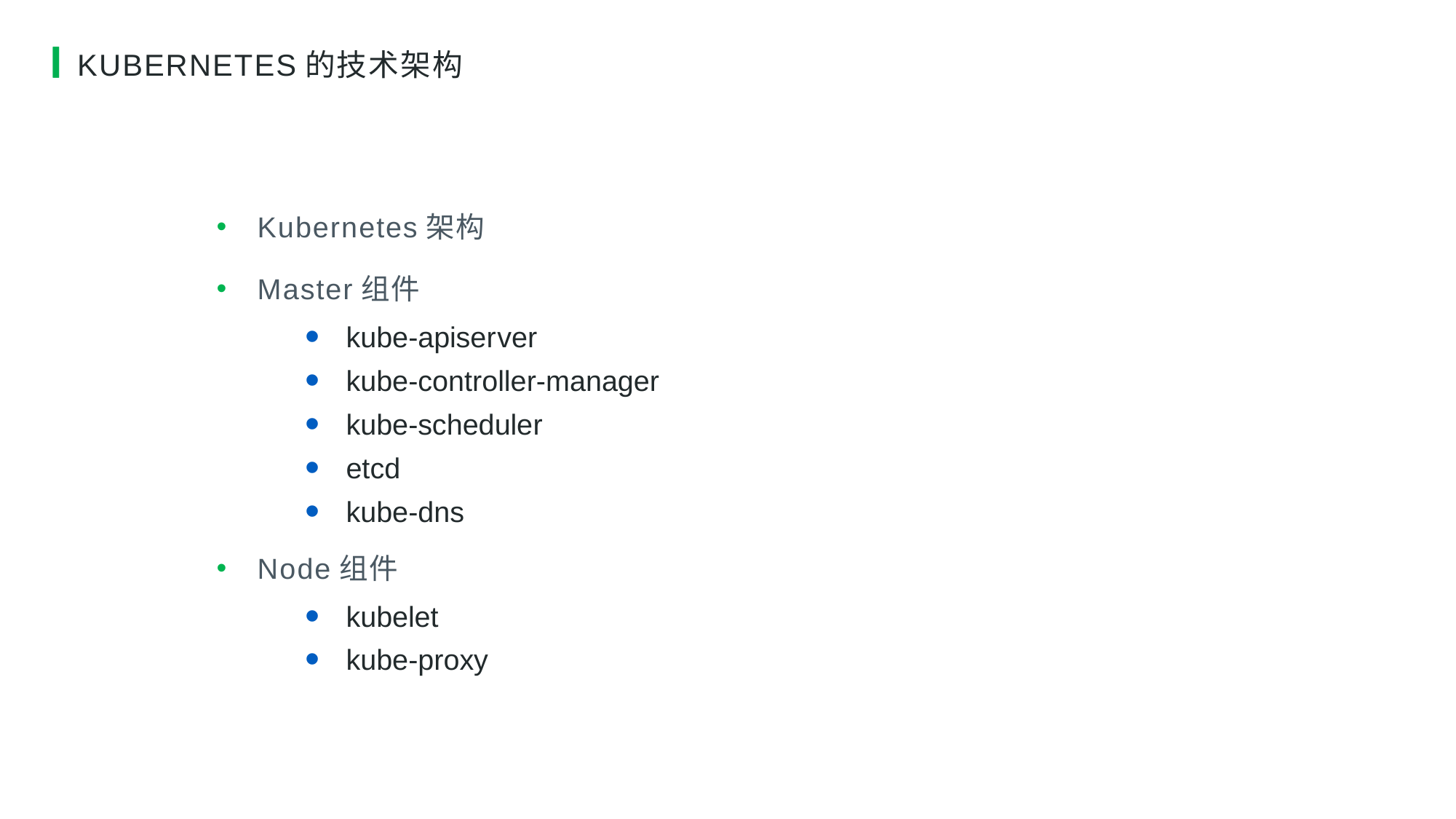

# KUBERNETES的技术架构

Kubernetes架构

Master组件
kube-apiserver
kube-controller-manager
kube-scheduler
etcd
kube-dns
Node组件
kubelet
kube-proxy